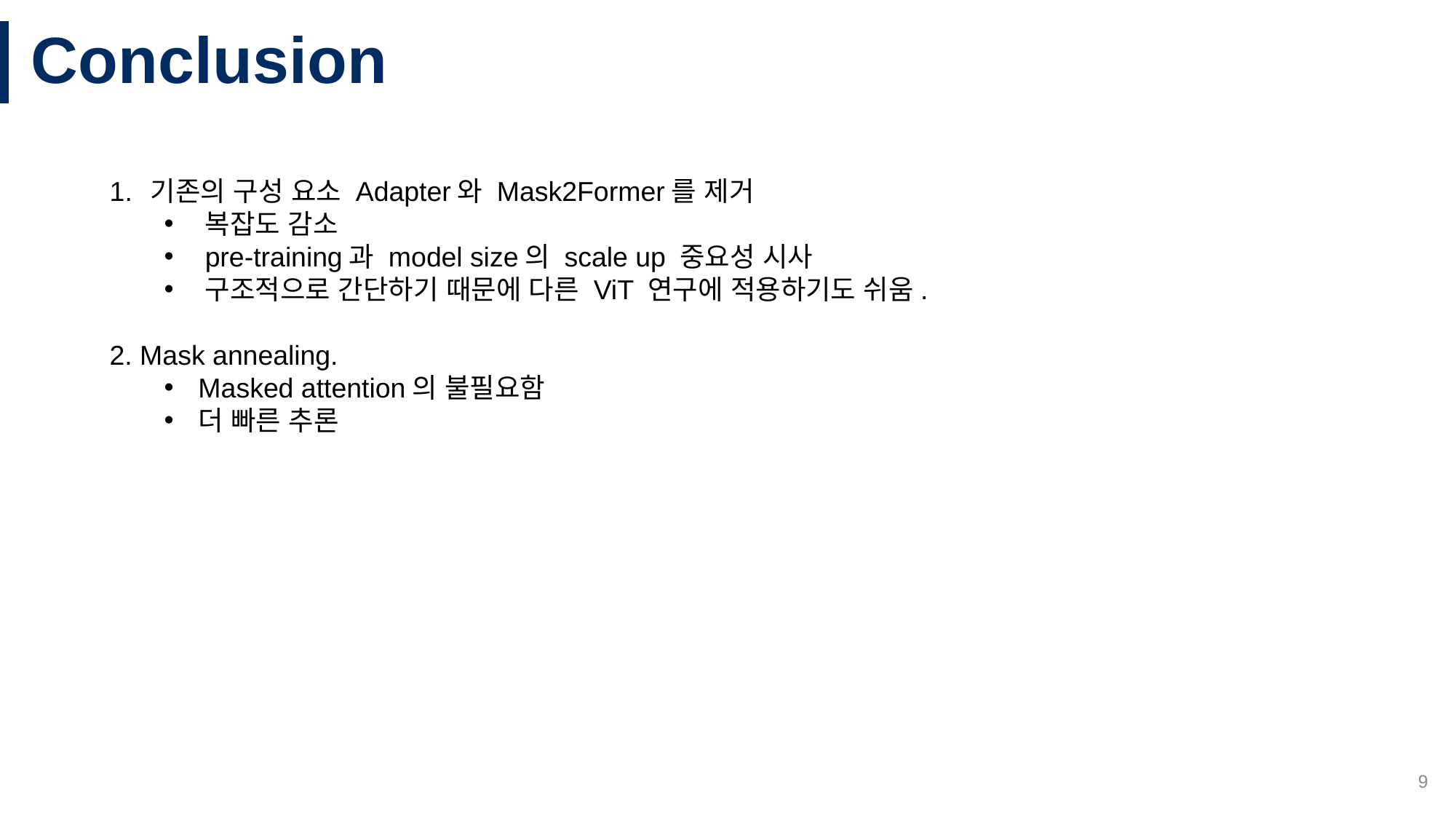

# Conclusion
기존의 구성 요소 Adapter와 Mask2Former를 제거
복잡도 감소
pre-training과 model size의 scale up 중요성 시사
구조적으로 간단하기 때문에 다른 ViT 연구에 적용하기도 쉬움.

2. Mask annealing.
Masked attention의 불필요함
더 빠른 추론
9